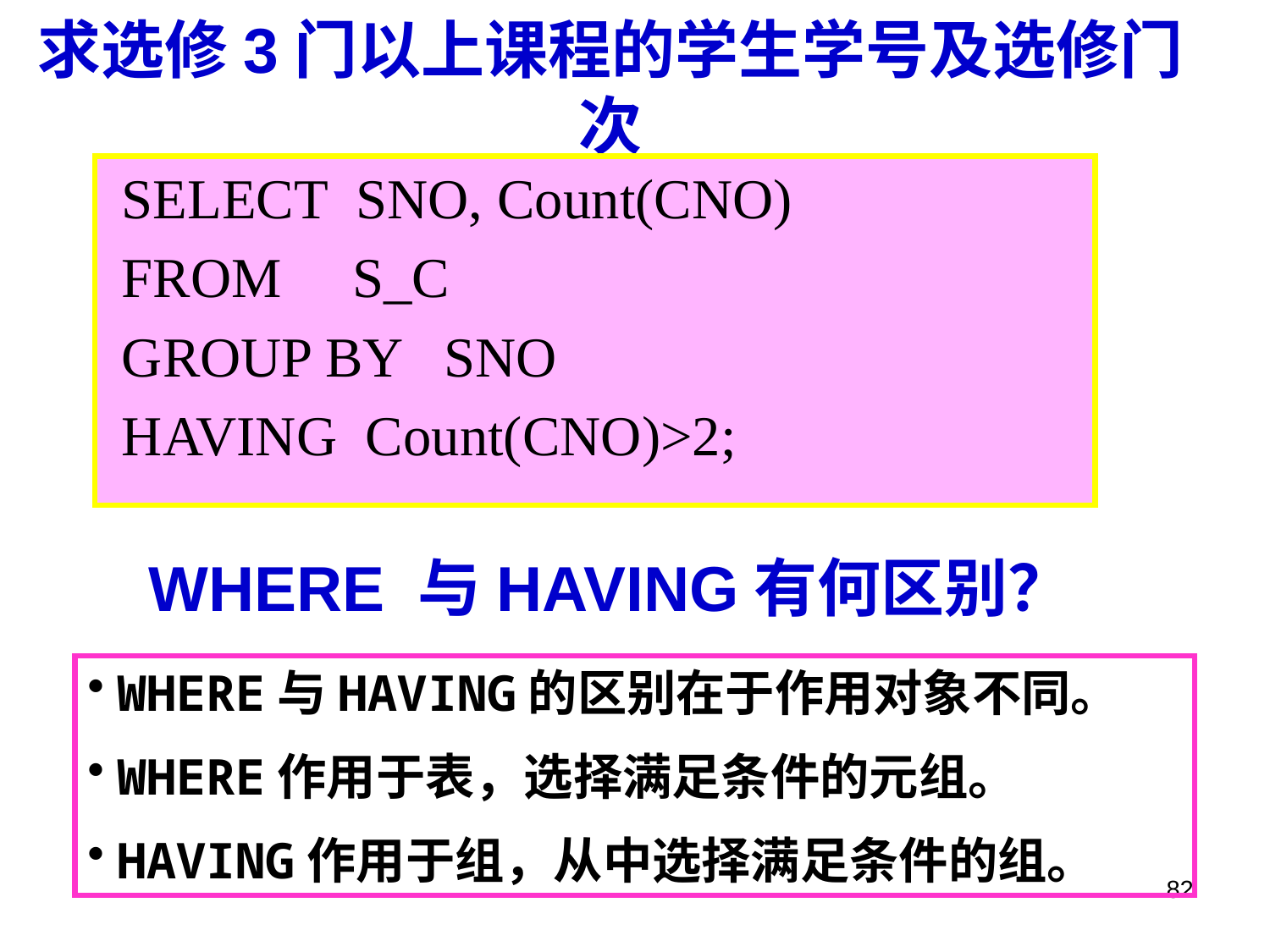

# 求选修3门以上课程的学生学号及选修门次
 SELECT  SNO, Count(CNO)
 FROM     S_C
 GROUP BY   SNO
 HAVING  Count(CNO)>2;
WHERE 与HAVING有何区别？
WHERE与HAVING的区别在于作用对象不同。
WHERE作用于表，选择满足条件的元组。
HAVING作用于组，从中选择满足条件的组。
82